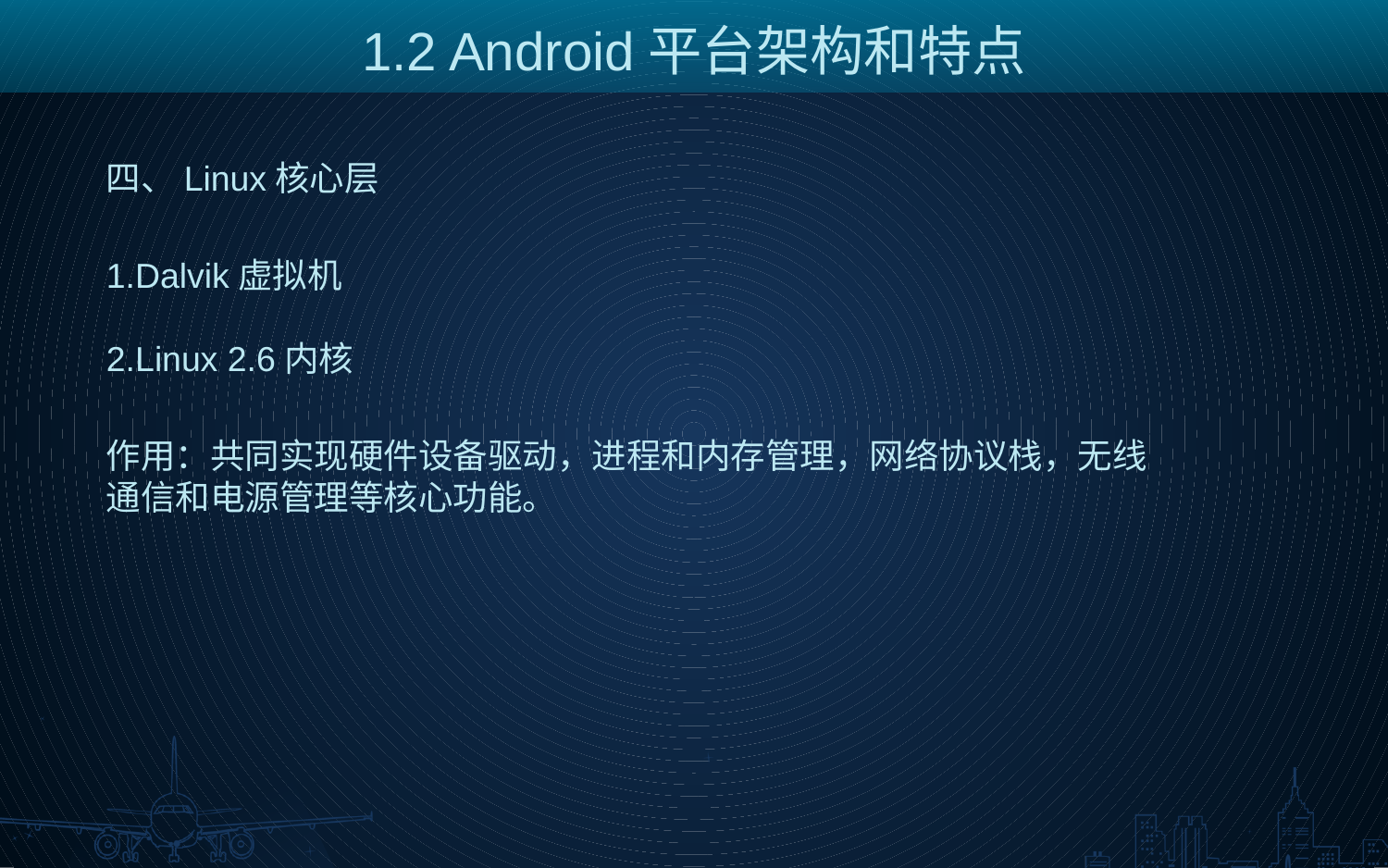

1.2 Android平台架构和特点
四、Linux核心层
1.Dalvik虚拟机

2.Linux 2.6内核
作用：共同实现硬件设备驱动，进程和内存管理，网络协议栈，无线通信和电源管理等核心功能。